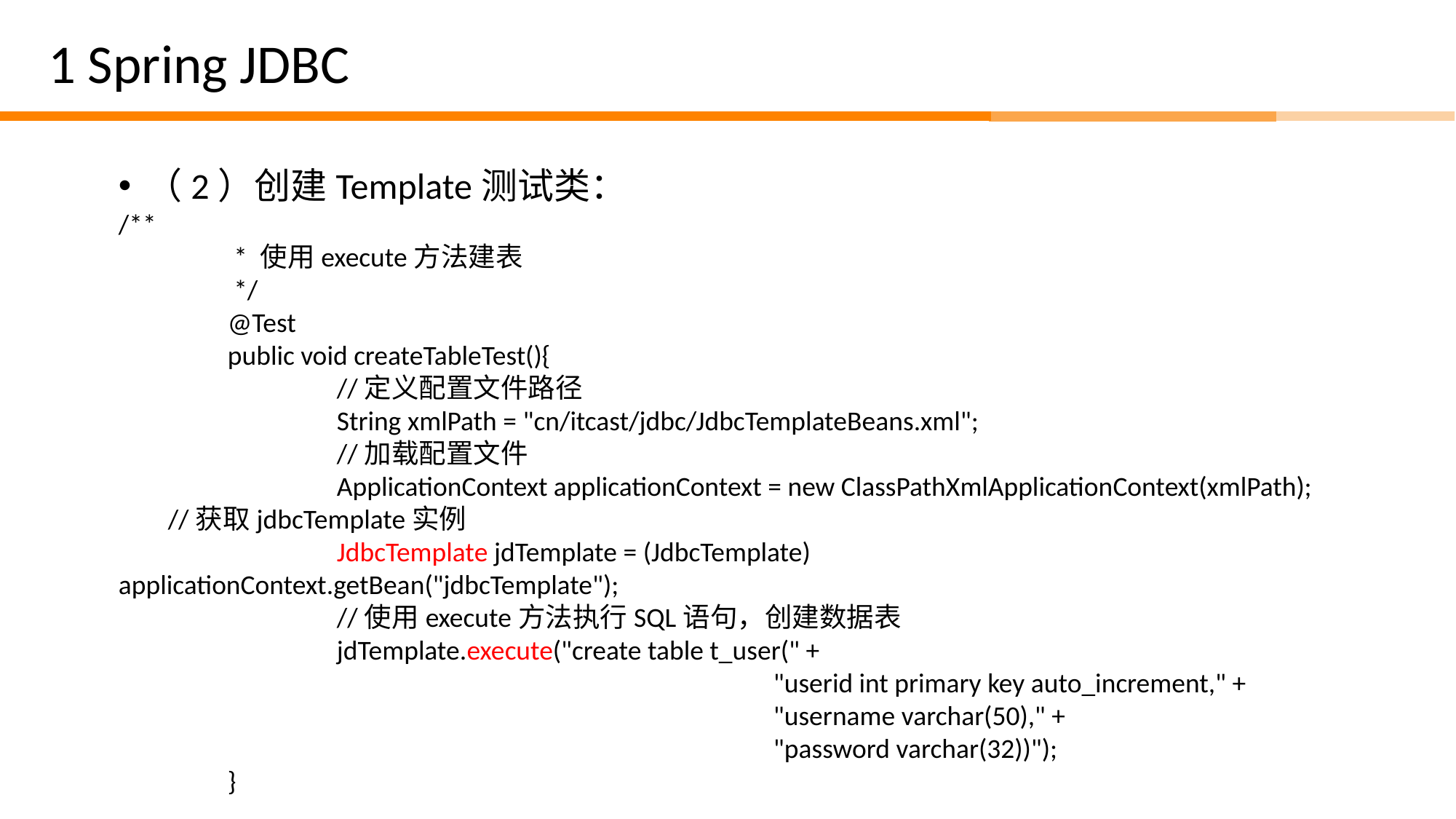

# 1 Spring JDBC
（2）创建Template测试类：
/**
	 * 使用execute方法建表
	 */
	@Test
	public void createTableTest(){
		//定义配置文件路径
		String xmlPath = "cn/itcast/jdbc/JdbcTemplateBeans.xml";
		//加载配置文件
		ApplicationContext applicationContext = new ClassPathXmlApplicationContext(xmlPath);
        //获取jdbcTemplate实例
		JdbcTemplate jdTemplate = (JdbcTemplate) applicationContext.getBean("jdbcTemplate");
		//使用execute方法执行SQL语句，创建数据表
		jdTemplate.execute("create table t_user(" +
						"userid int primary key auto_increment," +
						"username varchar(50)," +
						"password varchar(32))");
	}